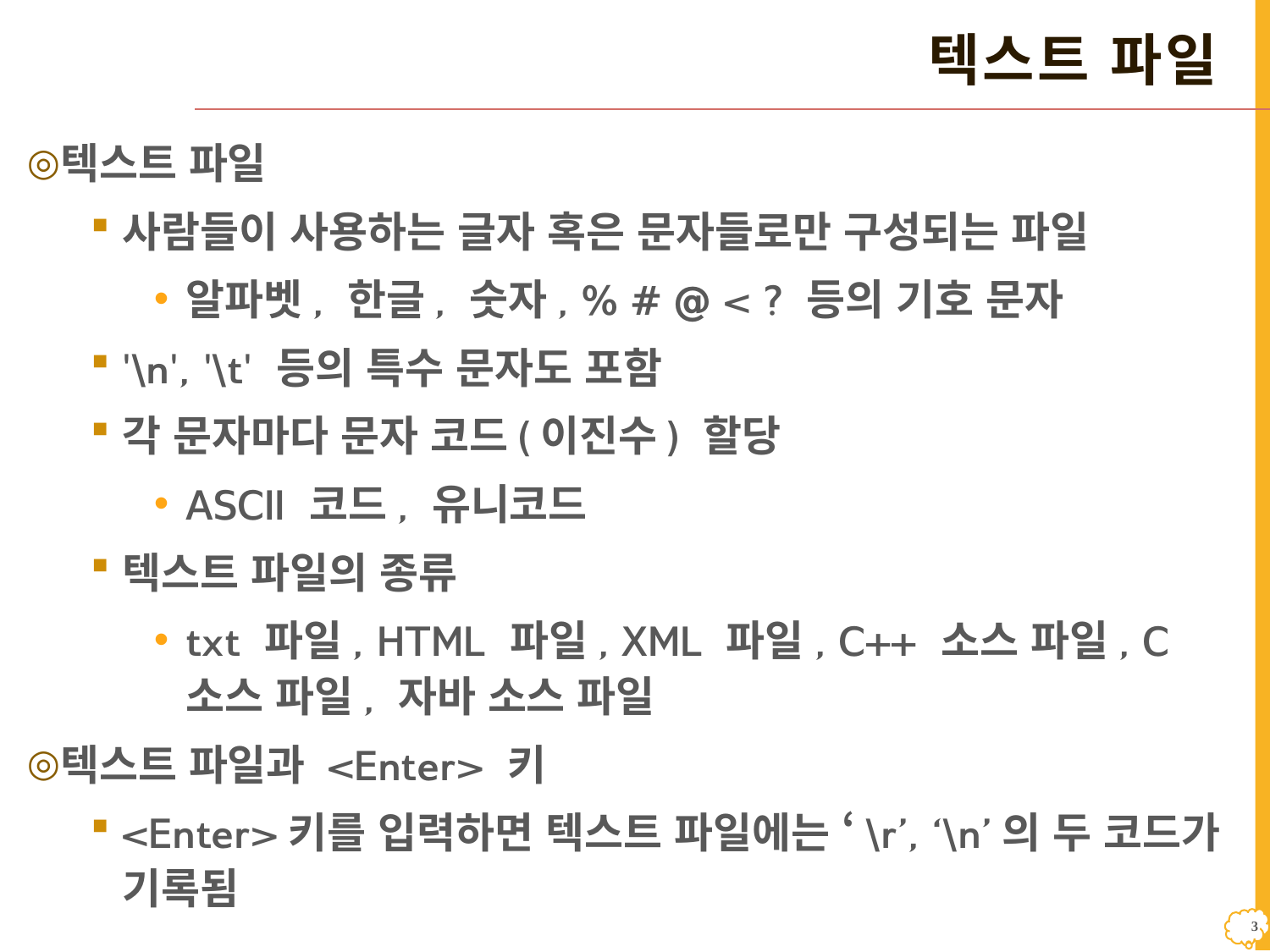

# 텍스트 파일
텍스트 파일
사람들이 사용하는 글자 혹은 문자들로만 구성되는 파일
알파벳, 한글, 숫자, % # @ < ? 등의 기호 문자
'\n', '\t' 등의 특수 문자도 포함
각 문자마다 문자 코드(이진수) 할당
ASCII 코드, 유니코드
텍스트 파일의 종류
txt 파일, HTML 파일, XML 파일, C++ 소스 파일, C 소스 파일, 자바 소스 파일
텍스트 파일과 <Enter> 키
<Enter>키를 입력하면 텍스트 파일에는 ‘\r’, ‘\n’의 두 코드가 기록됨

3